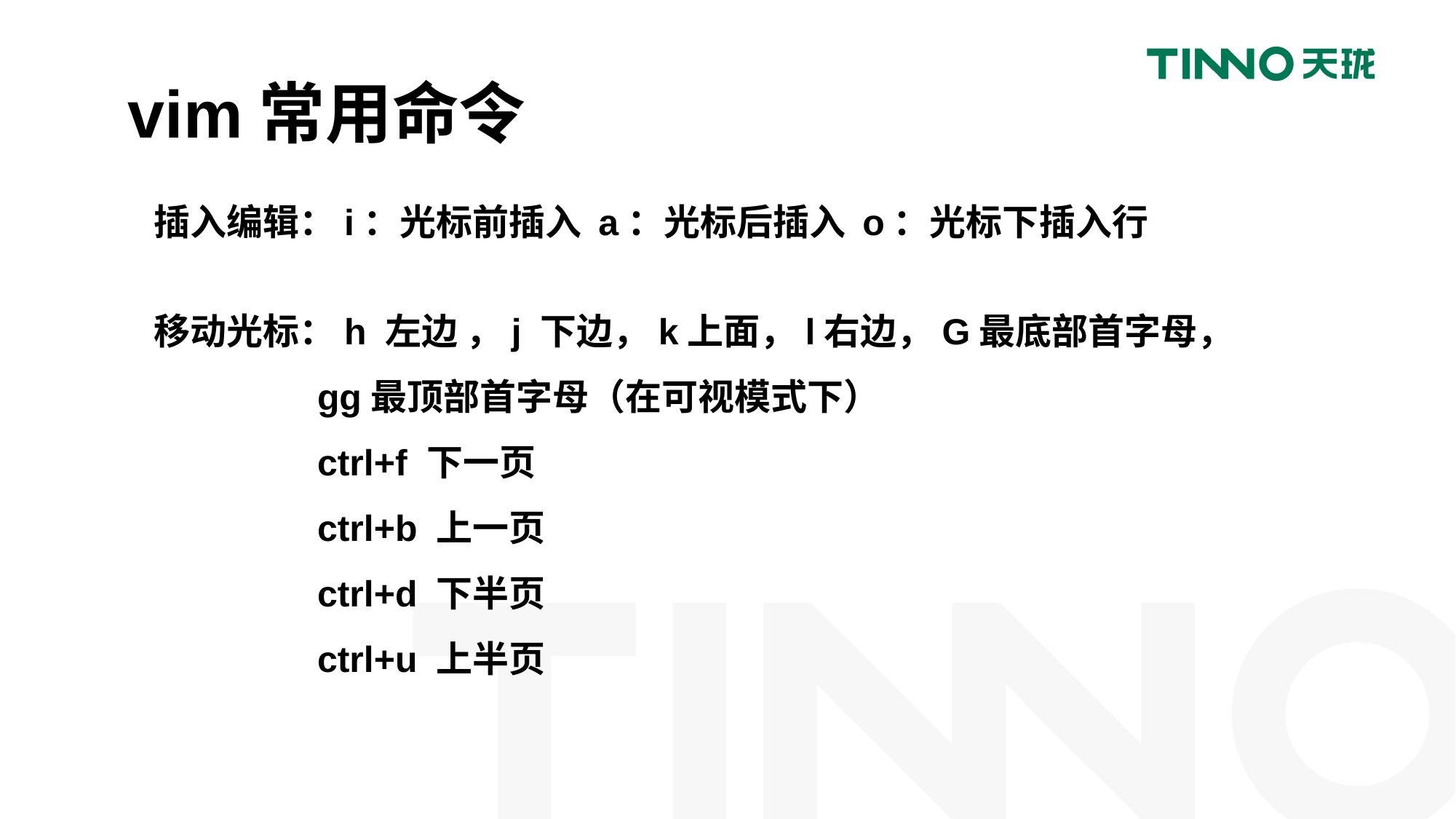

vim常用命令

插入编辑：i：光标前插入 a：光标后插入 o：光标下插入行

移动光标：h 左边 ，j 下边，k上面，l右边，G最底部首字母，
gg最顶部首字母（在可视模式下）
ctrl+f 下一页
ctrl+b 上一页
ctrl+d 下半页
ctrl+u 上半页